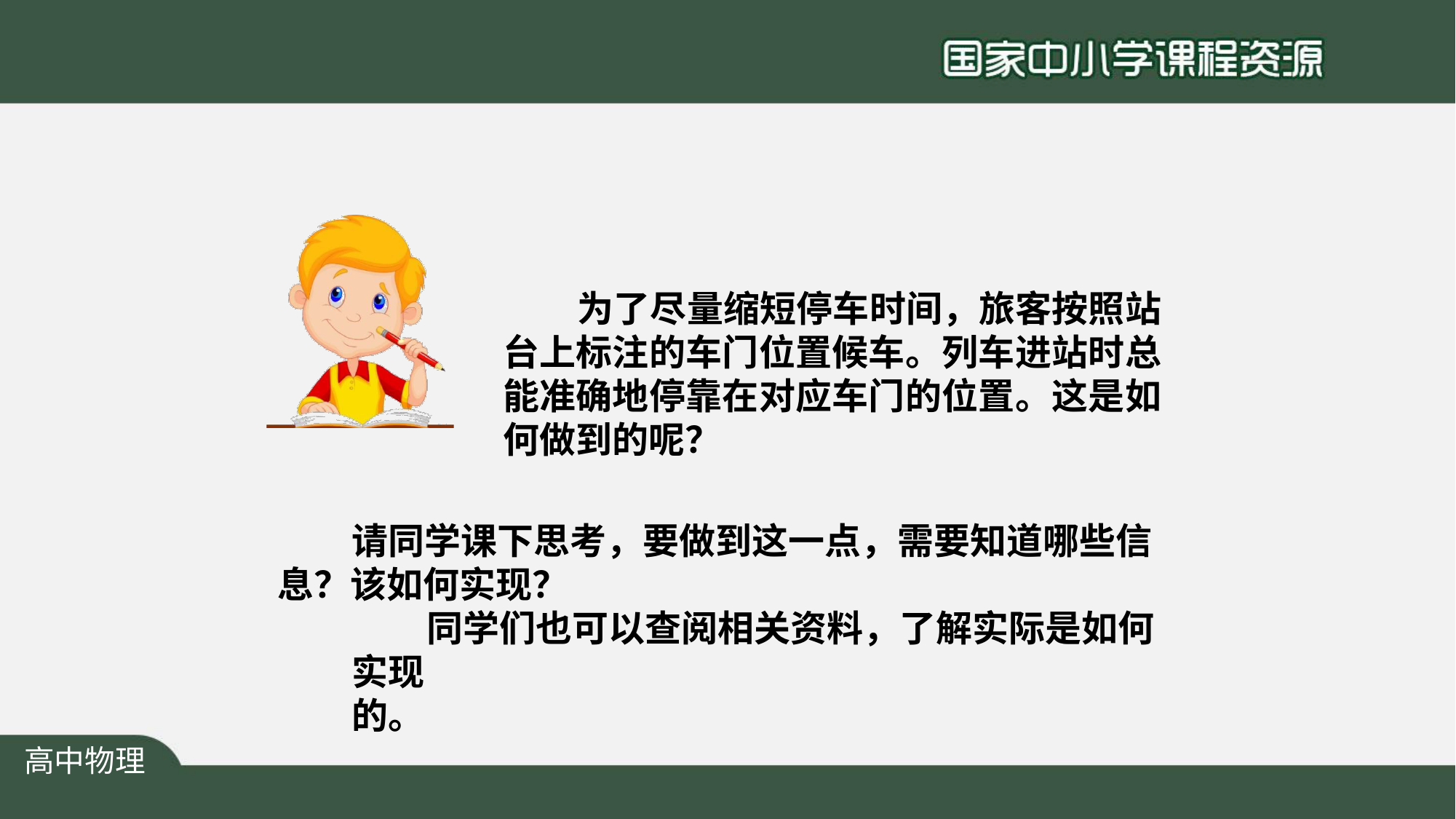

为了尽量缩短停车时间，旅客按照站 台上标注的车门位置候车。列车进站时总 能准确地停靠在对应车门的位置。这是如 何做到的呢？

请同学课下思考，要做到这一点，需要知道哪些信 息？该如何实现？
同学们也可以查阅相关资料，了解实际是如何实现
的。
高中物理